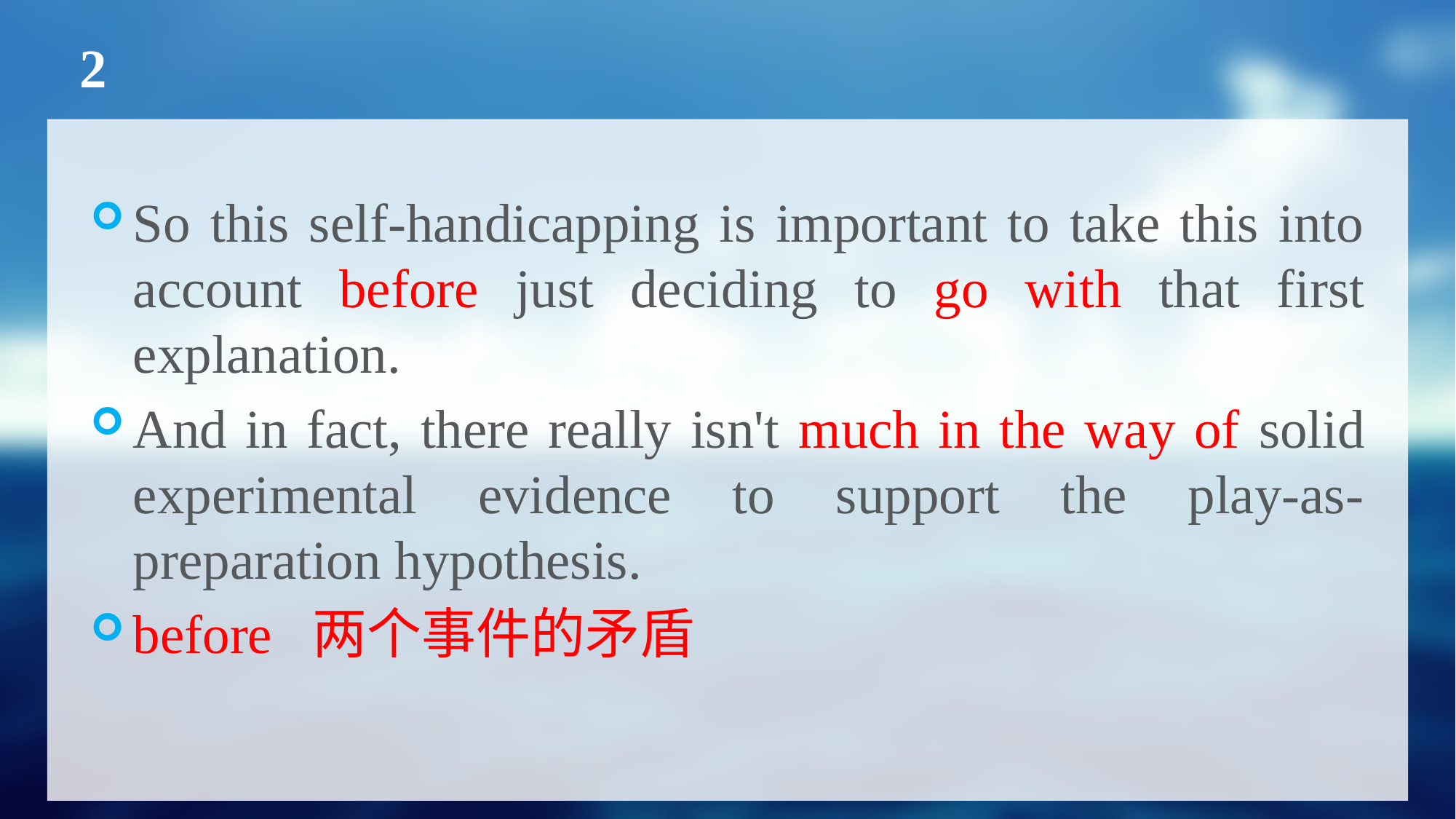

# 2
So this self-handicapping is important to take this into account before just deciding to go with that first explanation.
And in fact, there really isn't much in the way of solid experimental evidence to support the play-as-preparation hypothesis.
before  两个事件的矛盾